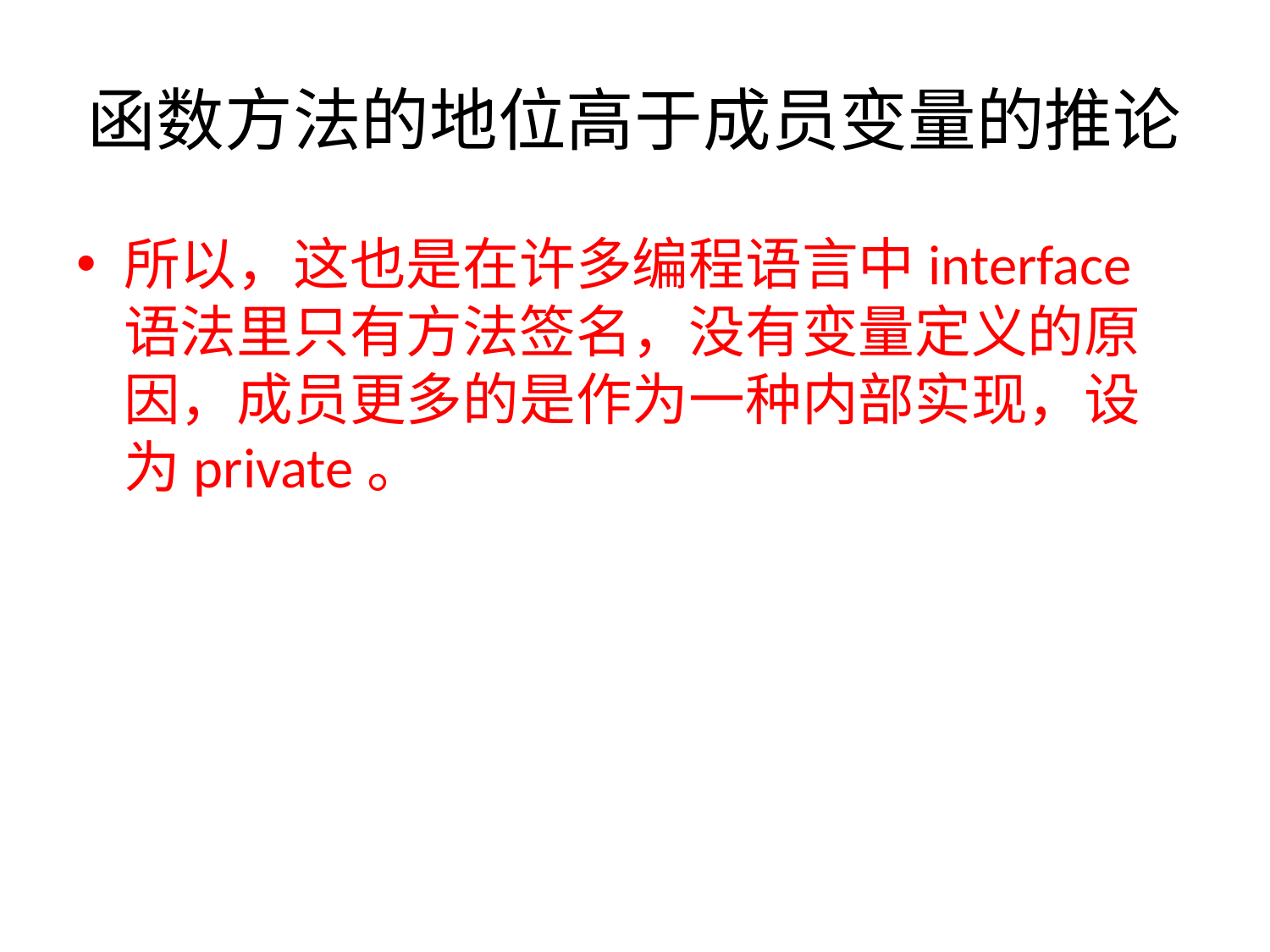

# 函数方法的地位高于成员变量的推论
所以，这也是在许多编程语言中interface语法里只有方法签名，没有变量定义的原因，成员更多的是作为一种内部实现，设为private。